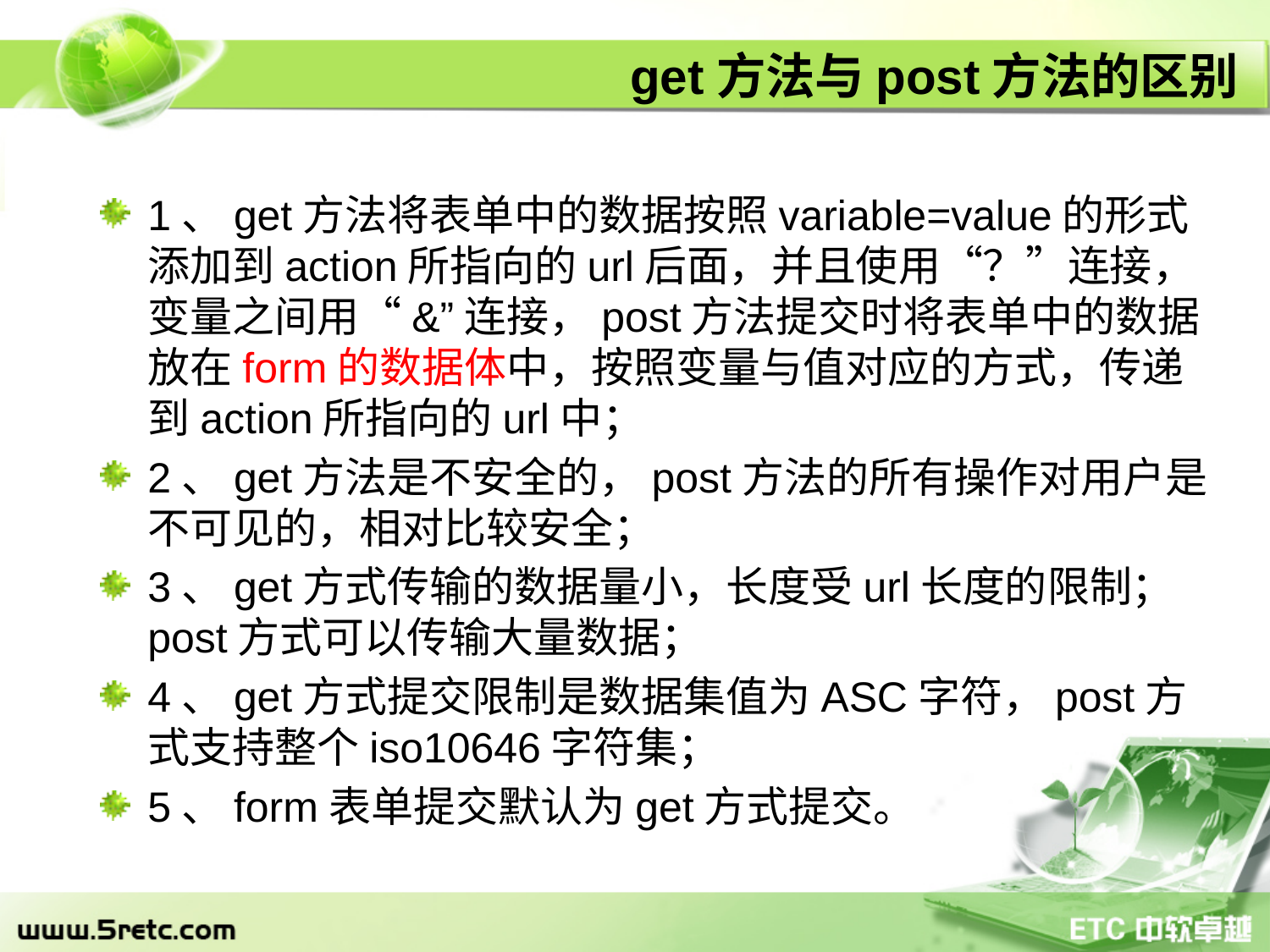

# get方法与post方法的区别
1、get方法将表单中的数据按照variable=value的形式添加到action所指向的url后面，并且使用“？”连接，变量之间用“&”连接，post方法提交时将表单中的数据放在form的数据体中，按照变量与值对应的方式，传递到action所指向的url中；
2、get方法是不安全的，post方法的所有操作对用户是不可见的，相对比较安全；
3、get方式传输的数据量小，长度受url长度的限制；post方式可以传输大量数据；
4、get方式提交限制是数据集值为ASC字符，post方式支持整个iso10646字符集；
5、form表单提交默认为get方式提交。